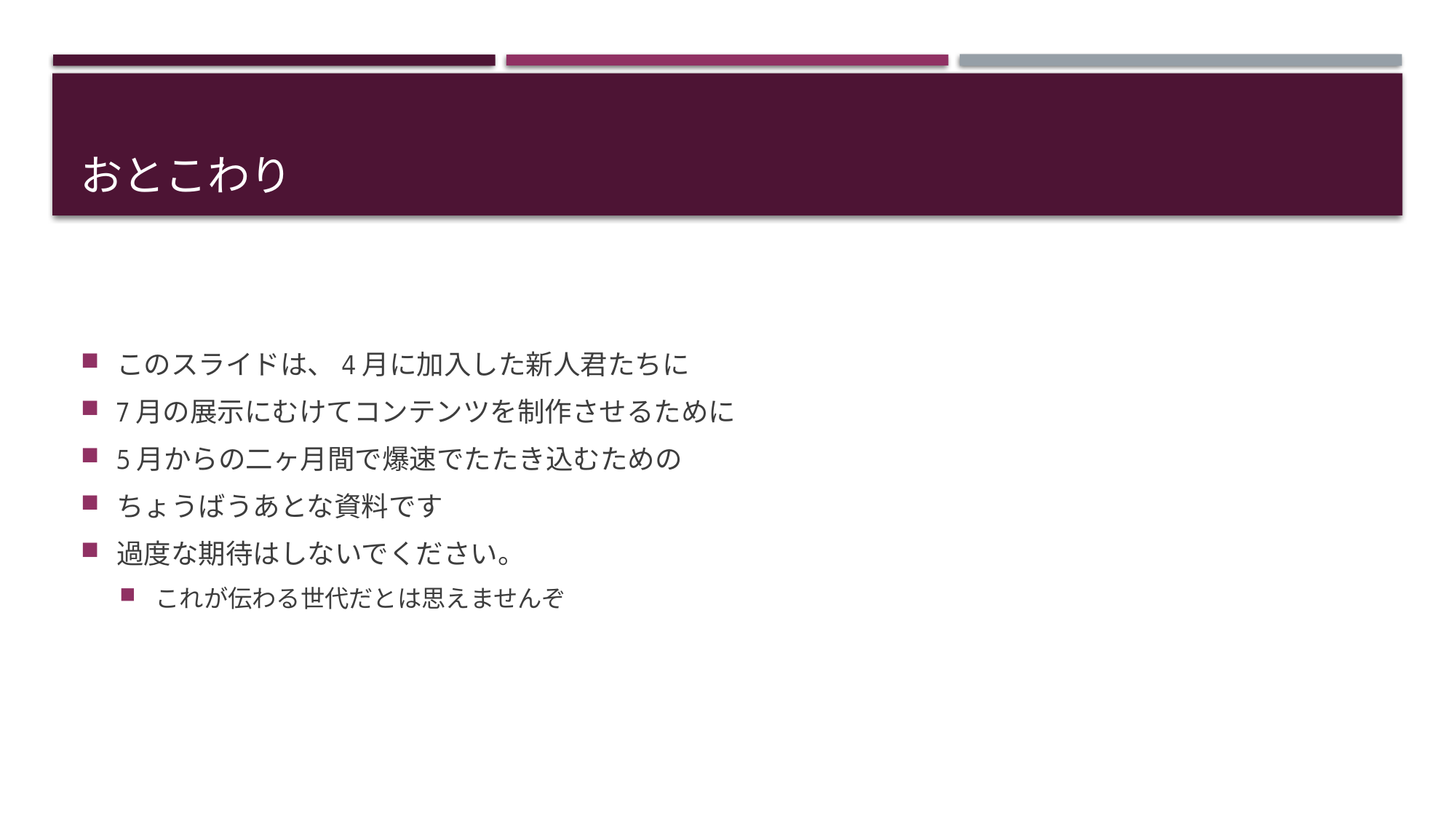

# おとこわり
このスライドは、4月に加入した新人君たちに
7月の展示にむけてコンテンツを制作させるために
5月からの二ヶ月間で爆速でたたき込むための
ちょうばうあとな資料です
過度な期待はしないでください。
これが伝わる世代だとは思えませんぞ